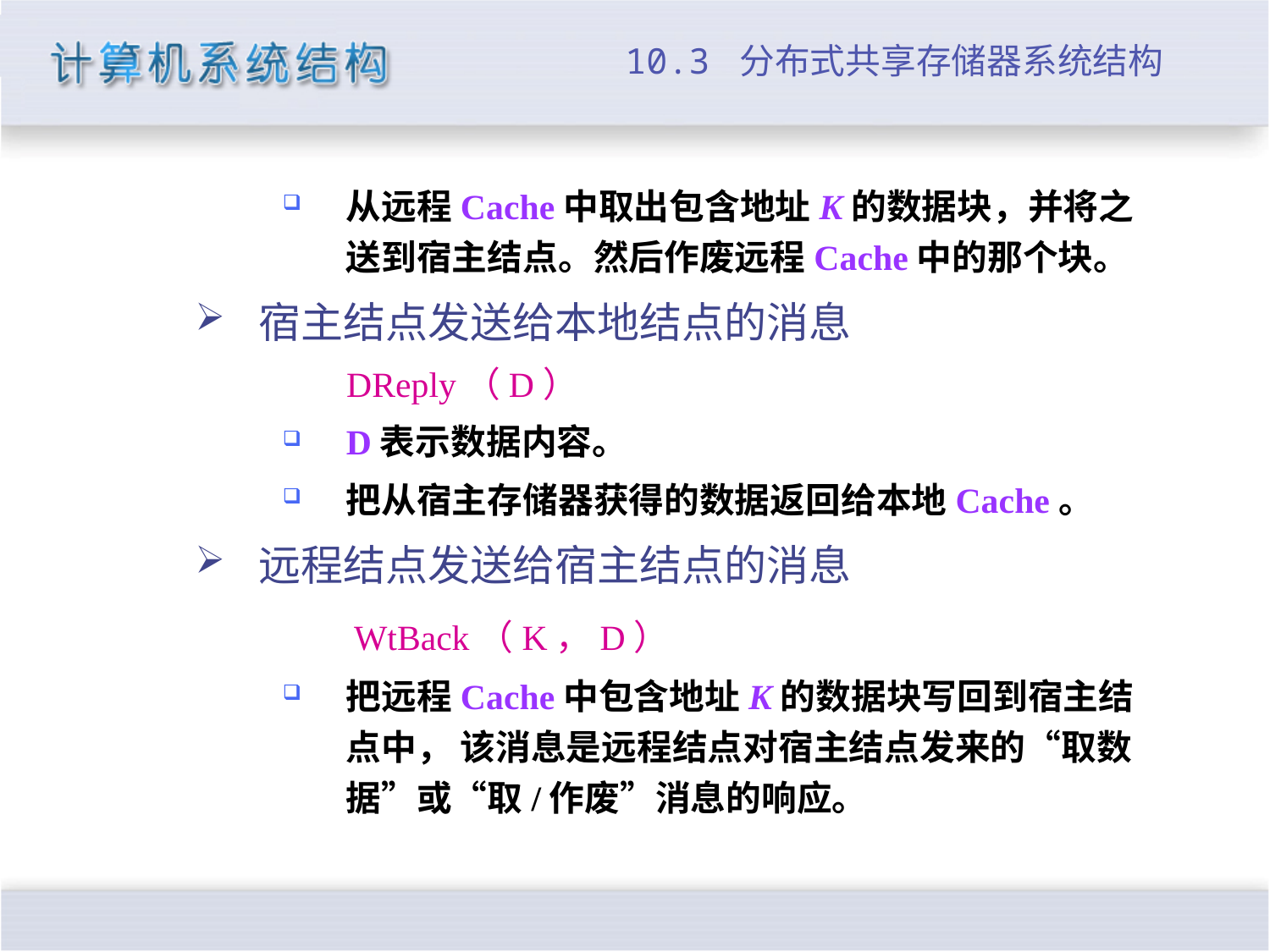

# 10.3 分布式共享存储器系统结构
从远程Cache中取出包含地址K的数据块，并将之送到宿主结点。然后作废远程Cache中的那个块。
宿主结点发送给本地结点的消息
                 DReply（D）
D表示数据内容。
把从宿主存储器获得的数据返回给本地Cache。
远程结点发送给宿主结点的消息
               WtBack（K，D）
把远程Cache中包含地址K的数据块写回到宿主结点中， 该消息是远程结点对宿主结点发来的“取数据”或“取/作废”消息的响应。